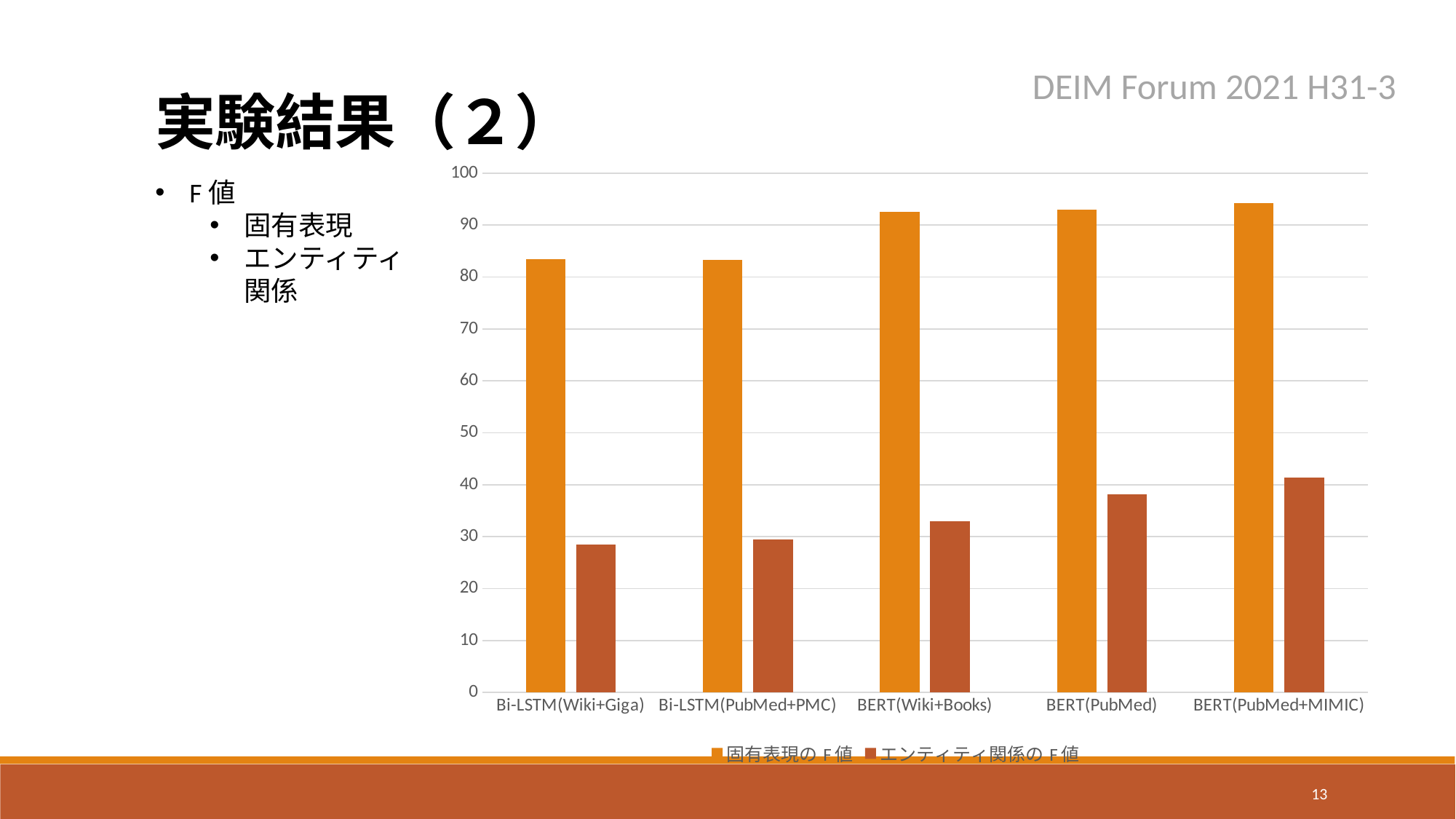

DEIM Forum 2021 H31-3
実験結果（２）

### Chart

| Category | 固有表現のF値 | エンティティ関係のF値 |
|---|---|---|
| Bi-LSTM(Wiki+Giga) | 83.42 | 28.53 |
| Bi-LSTM(PubMed+PMC) | 83.31 | 29.46 |
| BERT(Wiki+Books) | 92.53 | 33.04 |
| BERT(PubMed) | 92.92 | 38.09 |
| BERT(PubMed+MIMIC) | 94.3 | 41.43 |
F値
固有表現
エンティティ関係
13